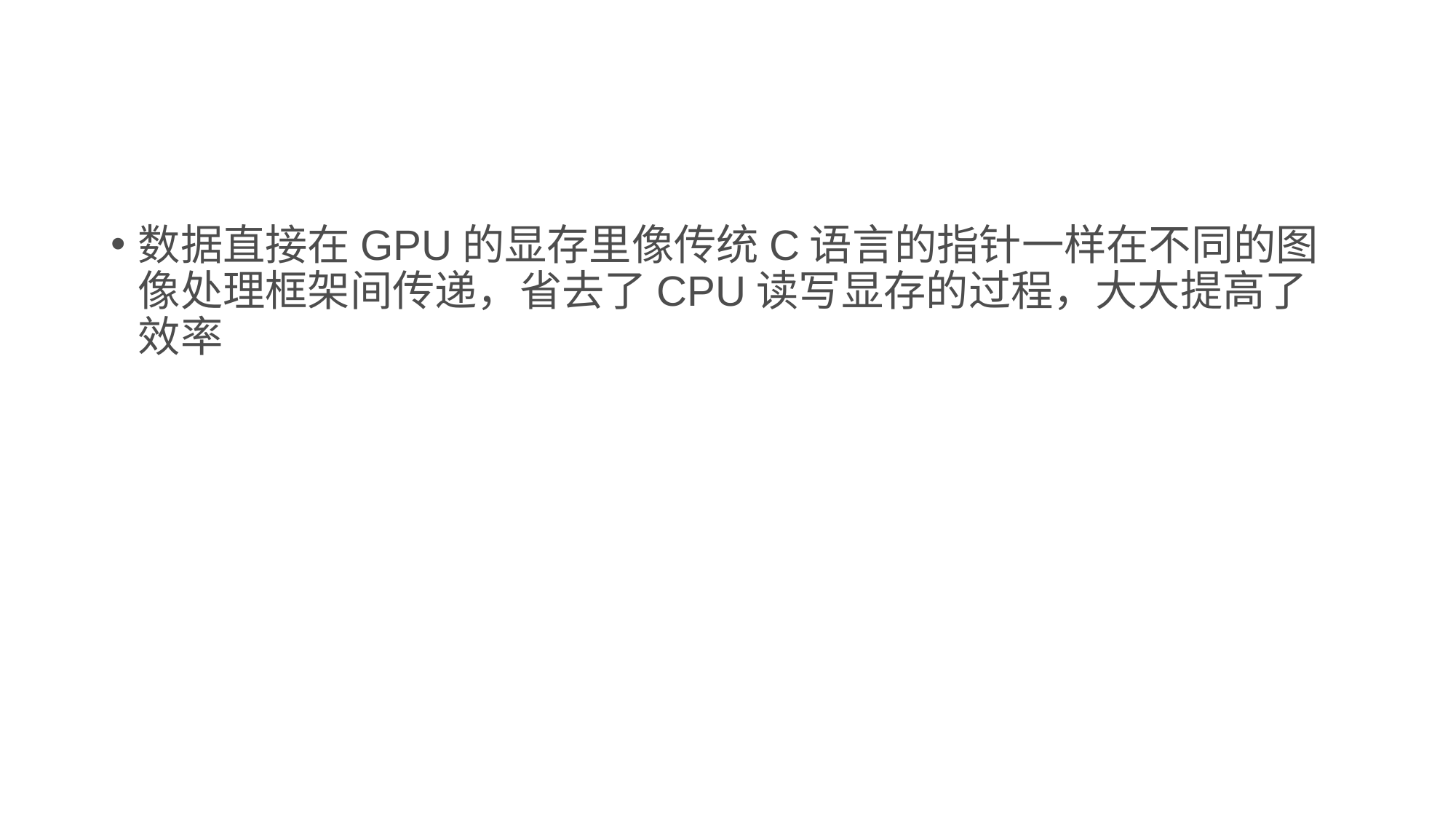

#
数据直接在GPU的显存里像传统C语言的指针一样在不同的图像处理框架间传递，省去了CPU读写显存的过程，大大提高了效率